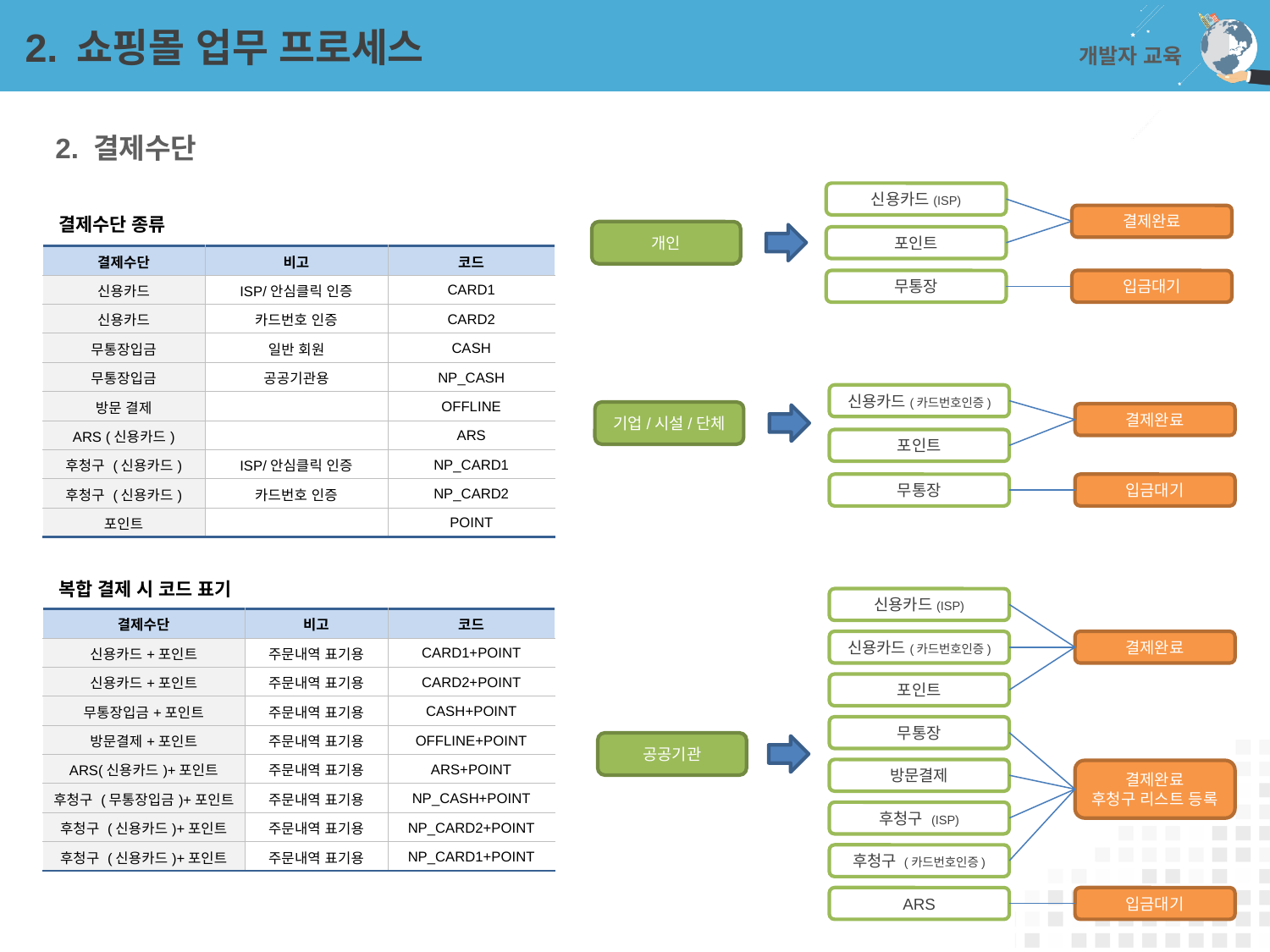

# 2. 쇼핑몰 업무 프로세스
개발자 교육
2. 결제수단
신용카드(ISP)
결제완료
포인트
무통장
입금대기
개인

결제수단 종류
| 결제수단 | 비고 | 코드 |
| --- | --- | --- |
| 신용카드 | ISP/안심클릭 인증 | CARD1 |
| 신용카드 | 카드번호 인증 | CARD2 |
| 무통장입금 | 일반 회원 | CASH |
| 무통장입금 | 공공기관용 | NP\_CASH |
| 방문 결제 |  | OFFLINE |
| ARS (신용카드) |  | ARS |
| 후청구 (신용카드) | ISP/안심클릭 인증 | NP\_CARD1 |
| 후청구 (신용카드) | 카드번호 인증 | NP\_CARD2 |
| 포인트 |  | POINT |
신용카드(카드번호인증)
결제완료
포인트
무통장
입금대기
기업/시설/단체

복합 결제 시 코드 표기
신용카드(ISP)
신용카드(카드번호인증)
결제완료
포인트
무통장
방문결제
결제완료
후청구 리스트 등록
후청구 (ISP)
후청구 (카드번호인증)
ARS
입금대기
공공기관

| 결제수단 | 비고 | 코드 |
| --- | --- | --- |
| 신용카드+포인트 | 주문내역 표기용 | CARD1+POINT |
| 신용카드+포인트 | 주문내역 표기용 | CARD2+POINT |
| 무통장입금+포인트 | 주문내역 표기용 | CASH+POINT |
| 방문결제+포인트 | 주문내역 표기용 | OFFLINE+POINT |
| ARS(신용카드)+포인트 | 주문내역 표기용 | ARS+POINT |
| 후청구 (무통장입금)+포인트 | 주문내역 표기용 | NP\_CASH+POINT |
| 후청구 (신용카드)+포인트 | 주문내역 표기용 | NP\_CARD2+POINT |
| 후청구 (신용카드)+포인트 | 주문내역 표기용 | NP\_CARD1+POINT |